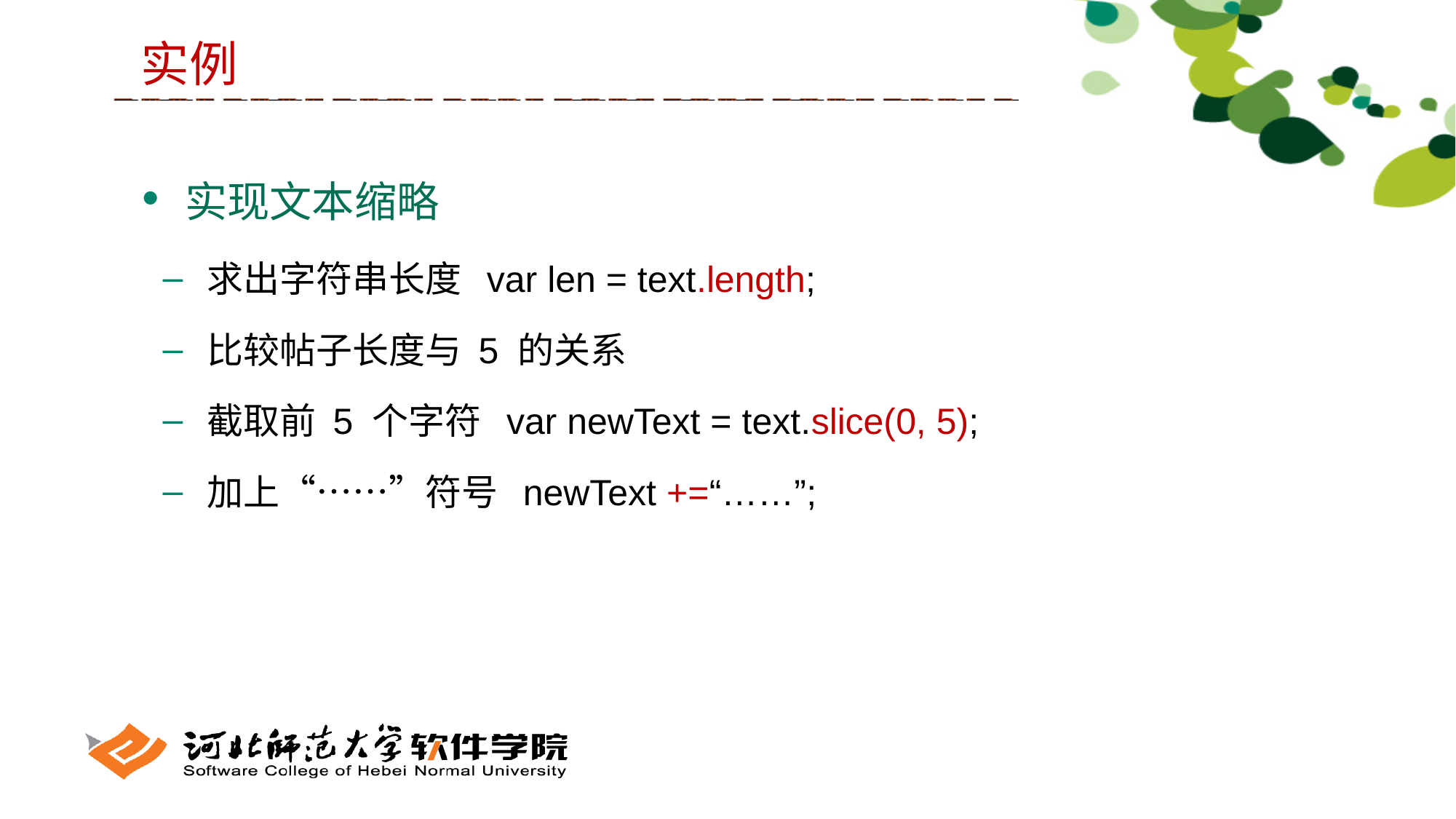

实例
 实现文本缩略
 求出字符串长度  var len = text.length;
 比较帖子长度与 5 的关系
 截取前 5 个字符  var newText = text.slice(0, 5);
 加上“……”符号  newText +=“……”;